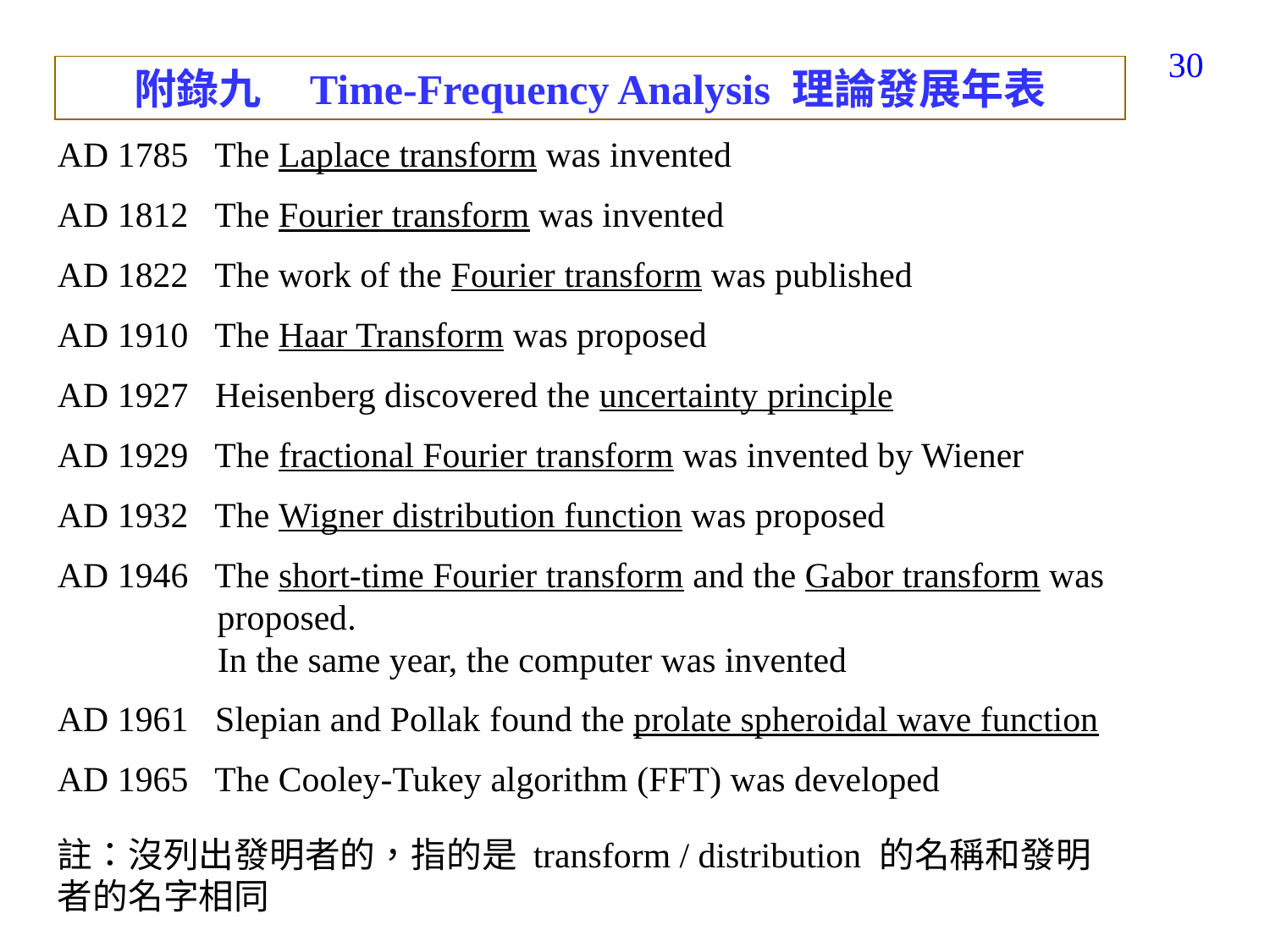

30
附錄九    Time-Frequency Analysis 理論發展年表
AD 1785   The Laplace transform was invented
AD 1812   The Fourier transform was invented
AD 1822   The work of the Fourier transform was published
AD 1910   The Haar Transform was proposed
AD 1927   Heisenberg discovered the uncertainty principle
AD 1929   The fractional Fourier transform was invented by Wiener
AD 1932   The Wigner distribution function was proposed
AD 1946   The short-time Fourier transform and the Gabor transform was
                  proposed.
                  In the same year, the computer was invented
AD 1961   Slepian and Pollak found the prolate spheroidal wave function
AD 1965   The Cooley-Tukey algorithm (FFT) was developed
註：沒列出發明者的，指的是 transform / distribution 的名稱和發明者的名字相同